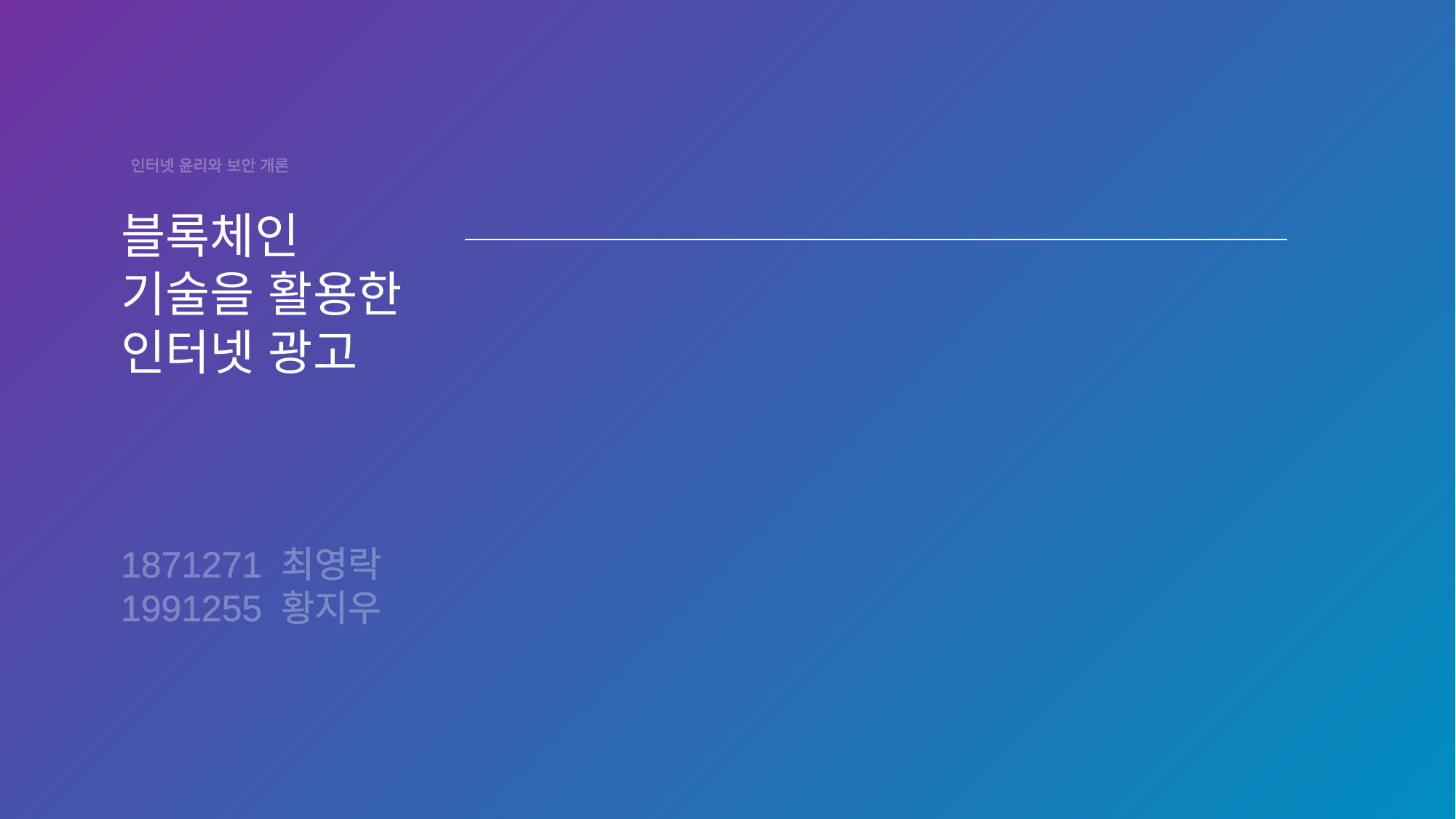

인터넷 윤리와 보안 개론
블록체인
기술을 활용한
인터넷 광고
1871271 최영락
1991255 황지우